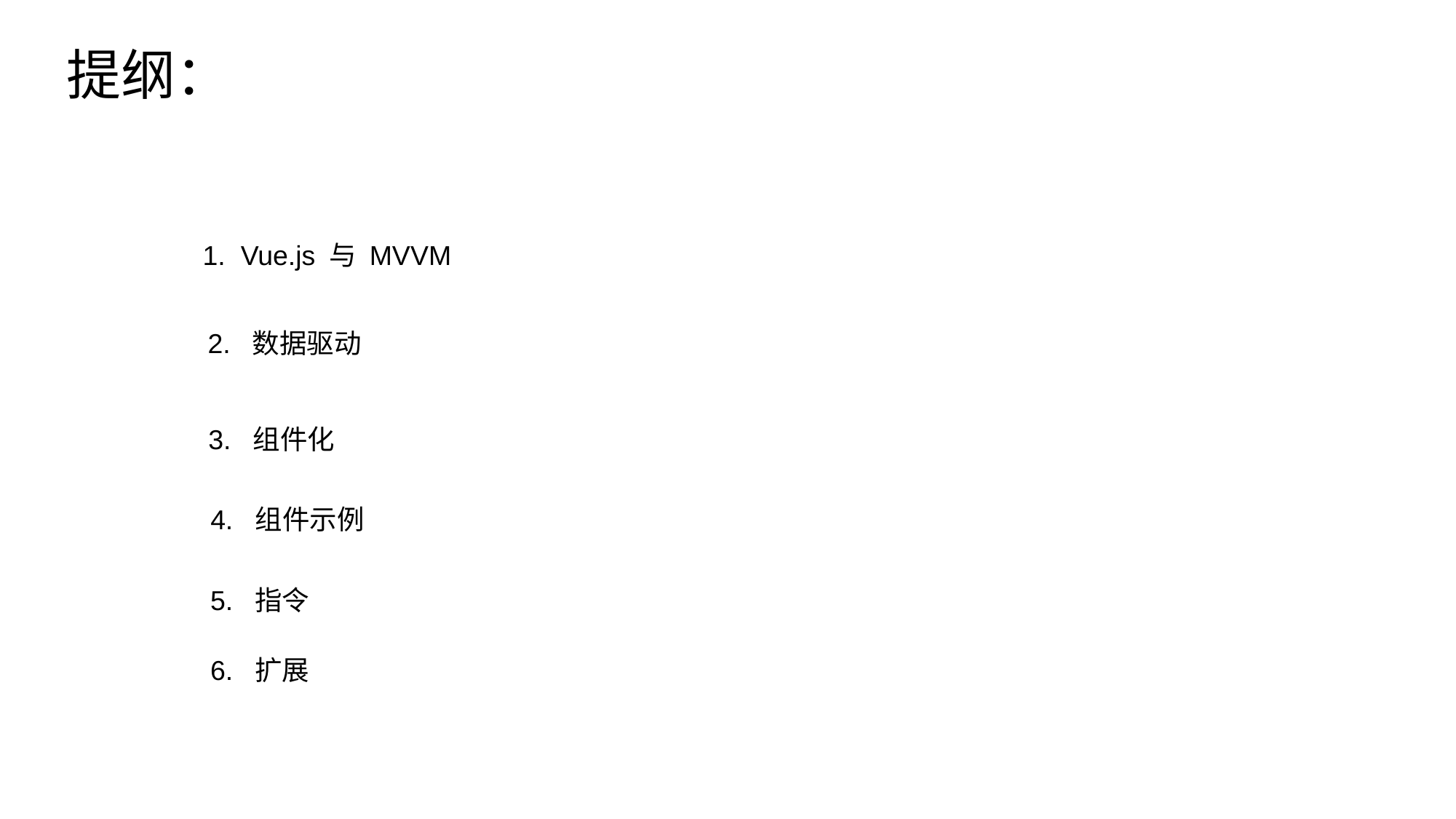

提纲：
1.  Vue.js 与 MVVM
2.  数据驱动
3.  组件化
4.  组件示例
5.  指令
6.  扩展